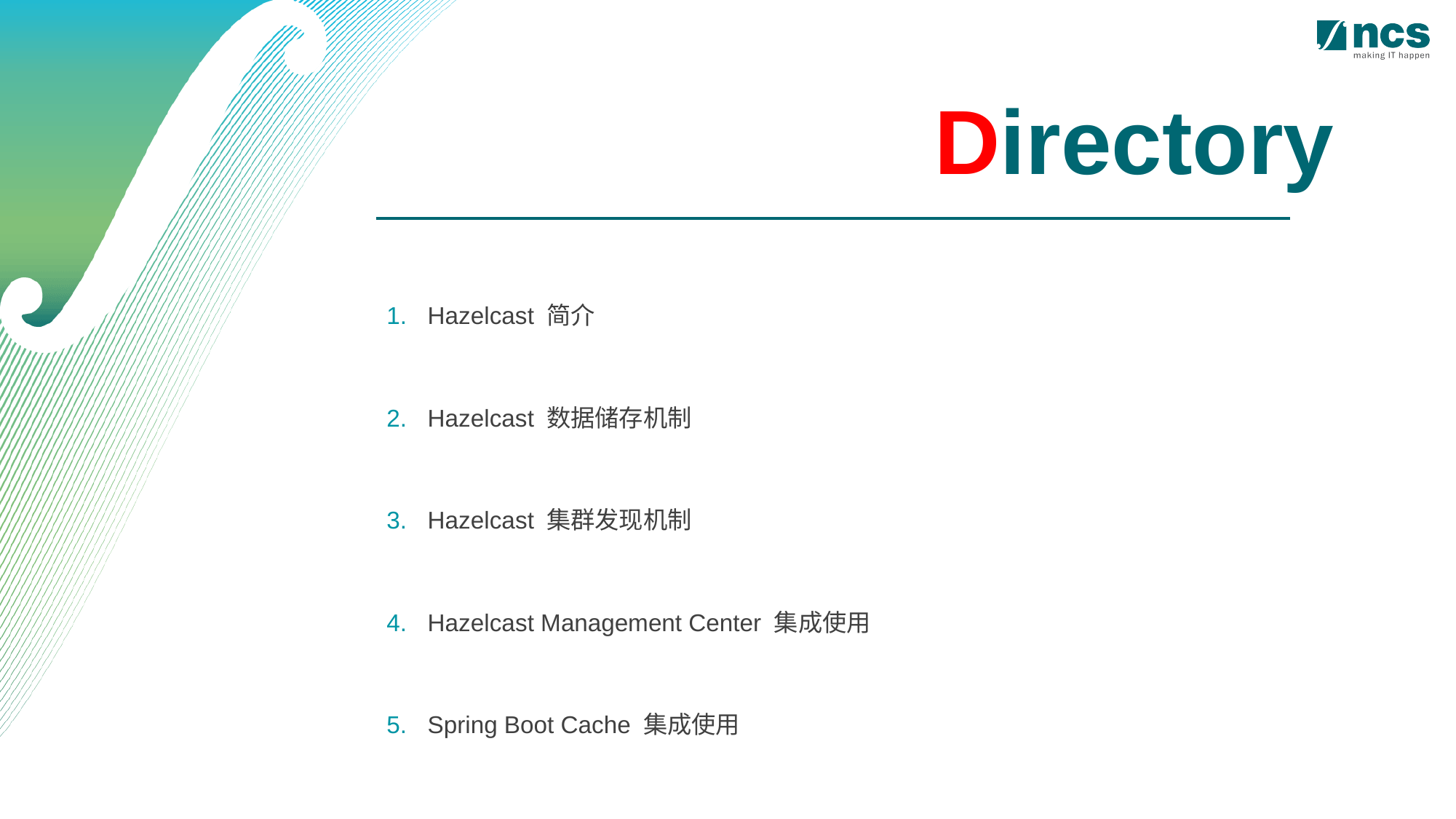

Directory
Hazelcast 简介
Hazelcast 数据储存机制
Hazelcast 集群发现机制
Hazelcast Management Center 集成使用
Spring Boot Cache 集成使用